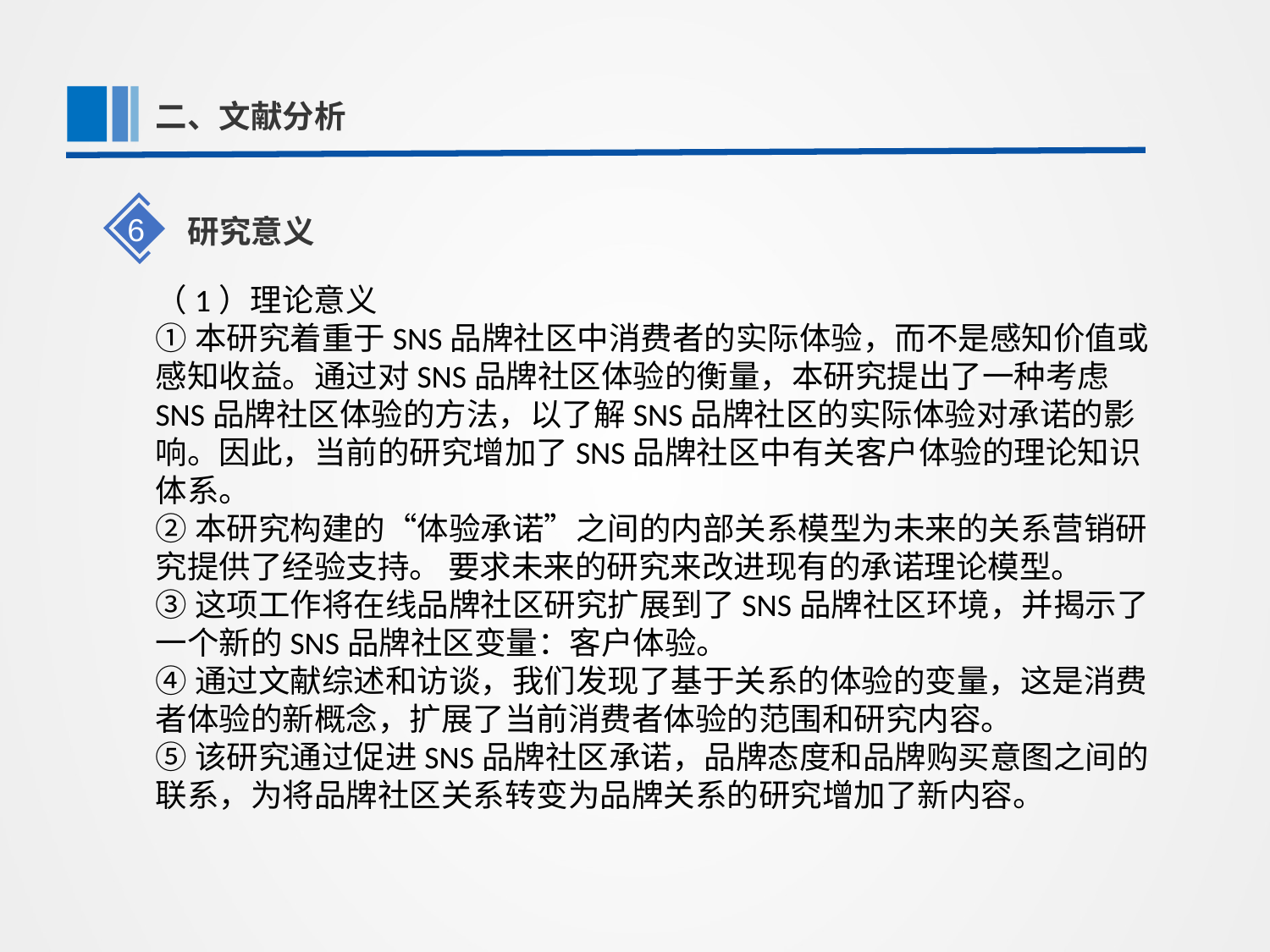

第一部分

二、文献分析

6
研究意义
（1）理论意义
①本研究着重于SNS品牌社区中消费者的实际体验，而不是感知价值或感知收益。通过对SNS品牌社区体验的衡量，本研究提出了一种考虑SNS品牌社区体验的方法，以了解SNS品牌社区的实际体验对承诺的影响。因此，当前的研究增加了SNS品牌社区中有关客户体验的理论知识体系。
②本研究构建的“体验承诺”之间的内部关系模型为未来的关系营销研究提供了经验支持。 要求未来的研究来改进现有的承诺理论模型。
③这项工作将在线品牌社区研究扩展到了SNS品牌社区环境，并揭示了一个新的SNS品牌社区变量：客户体验。
④通过文献综述和访谈，我们发现了基于关系的体验的变量，这是消费者体验的新概念，扩展了当前消费者体验的范围和研究内容。
⑤该研究通过促进SNS品牌社区承诺，品牌态度和品牌购买意图之间的联系，为将品牌社区关系转变为品牌关系的研究增加了新内容。